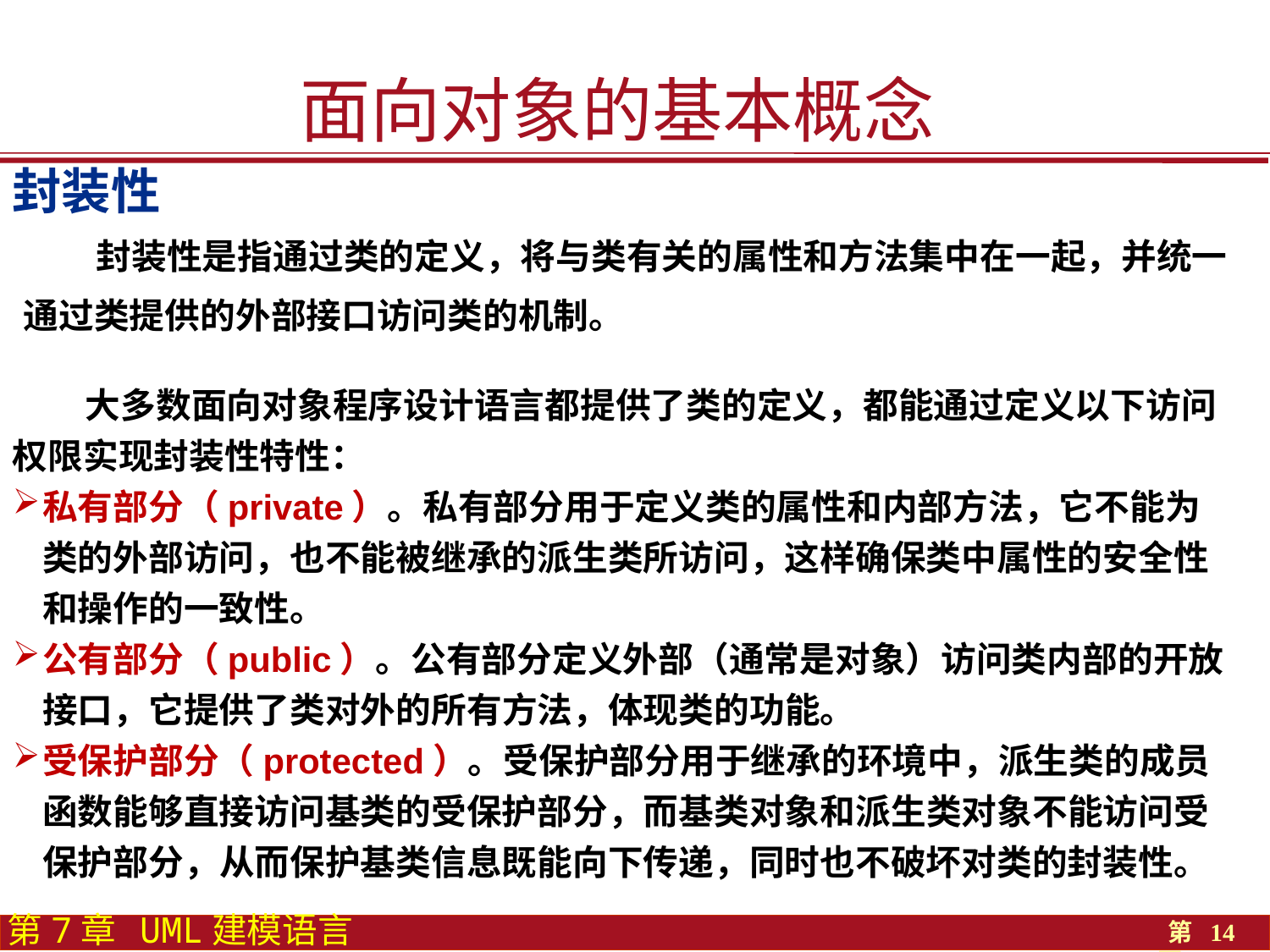

面向对象的基本概念
封装性
        封装性是指通过类的定义，将与类有关的属性和方法集中在一起，并统一通过类提供的外部接口访问类的机制。
        大多数面向对象程序设计语言都提供了类的定义，都能通过定义以下访问权限实现封装性特性：
私有部分（private）。私有部分用于定义类的属性和内部方法，它不能为类的外部访问，也不能被继承的派生类所访问，这样确保类中属性的安全性和操作的一致性。
公有部分（public）。公有部分定义外部（通常是对象）访问类内部的开放接口，它提供了类对外的所有方法，体现类的功能。
受保护部分（protected）。受保护部分用于继承的环境中，派生类的成员函数能够直接访问基类的受保护部分，而基类对象和派生类对象不能访问受保护部分，从而保护基类信息既能向下传递，同时也不破坏对类的封装性。